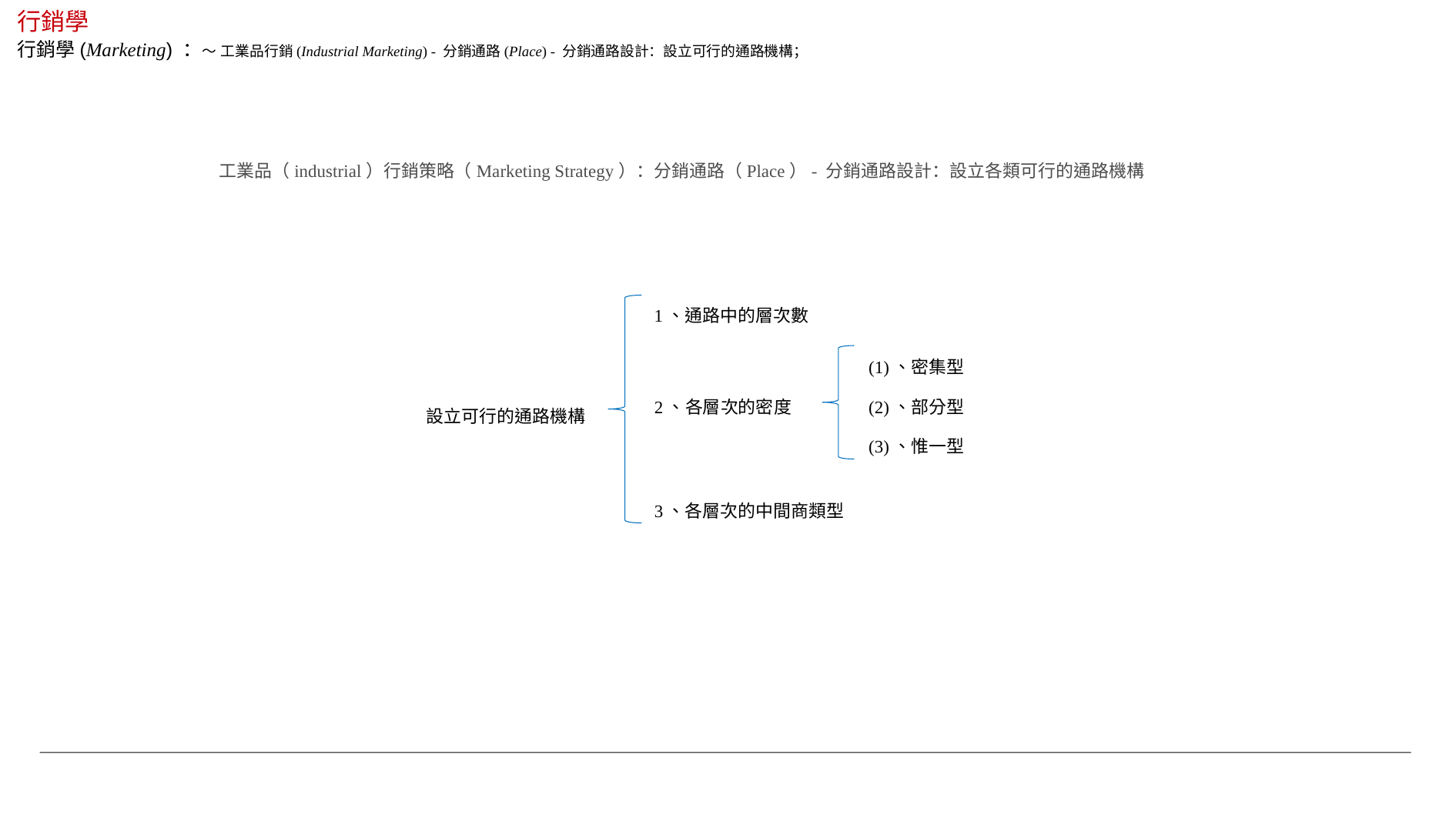

行銷學
行銷學(Marketing) ：～ 工業品行銷(Industrial Marketing) - 分銷通路(Place) - 分銷通路設計：設立可行的通路機構；
工業品（industrial）行銷策略（Marketing Strategy）：分銷通路（Place）- 分銷通路設計：設立各類可行的通路機構
1、通路中的層次數

(1)、密集型

(2)、部分型
2、各層次的密度
設立可行的通路機構
(3)、惟一型
3、各層次的中間商類型